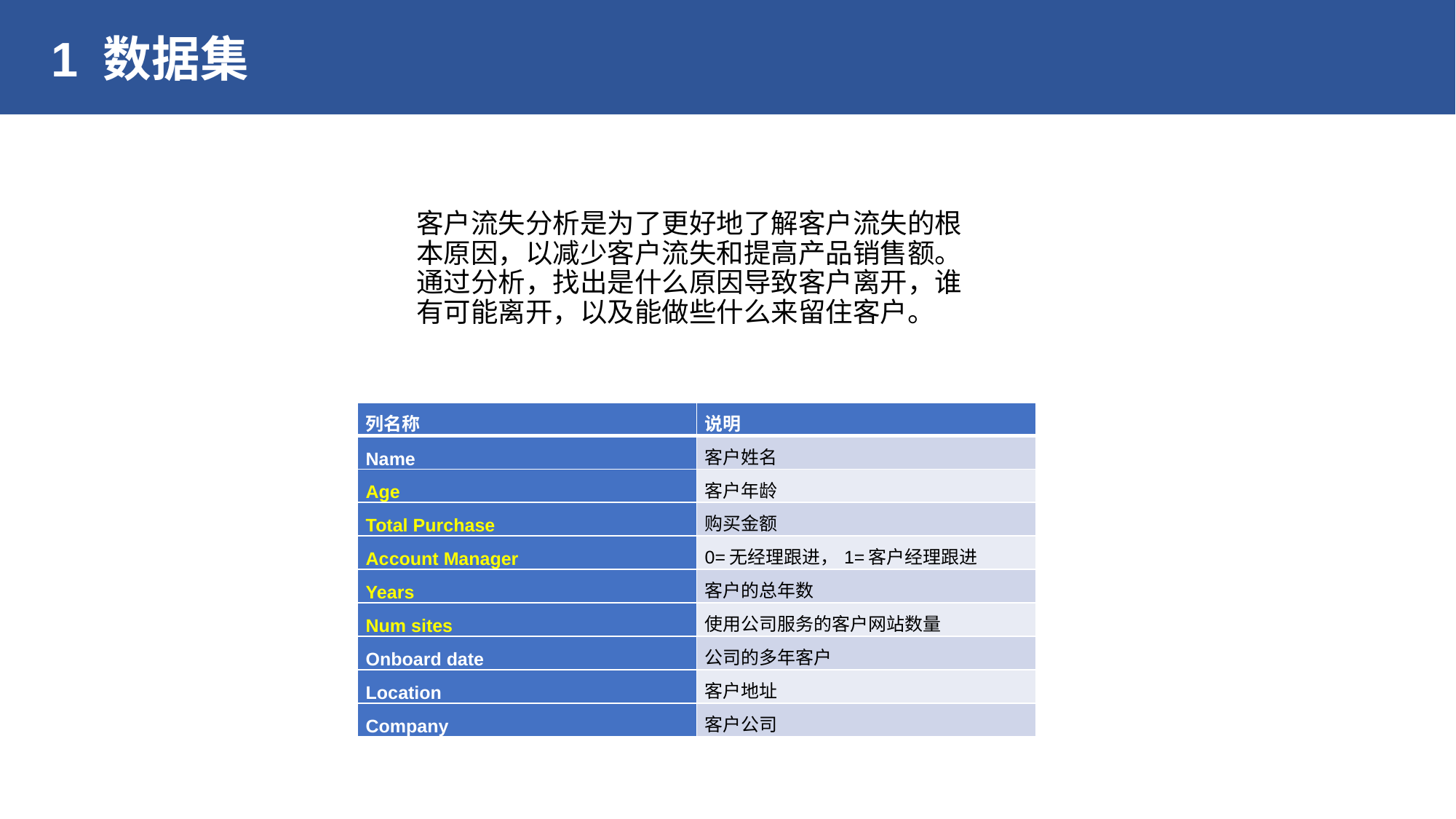

1 数据集
客户流失分析是为了更好地了解客户流失的根本原因，以减少客户流失和提高产品销售额。通过分析，找出是什么原因导致客户离开，谁有可能离开，以及能做些什么来留住客户。
| 列名称 | 说明 |
| --- | --- |
| Name | 客户姓名 |
| Age | 客户年龄 |
| Total Purchase | 购买金额 |
| Account Manager | 0=无经理跟进，1=客户经理跟进 |
| Years | 客户的总年数 |
| Num sites | 使用公司服务的客户网站数量 |
| Onboard date | 公司的多年客户 |
| Location | 客户地址 |
| Company | 客户公司 |